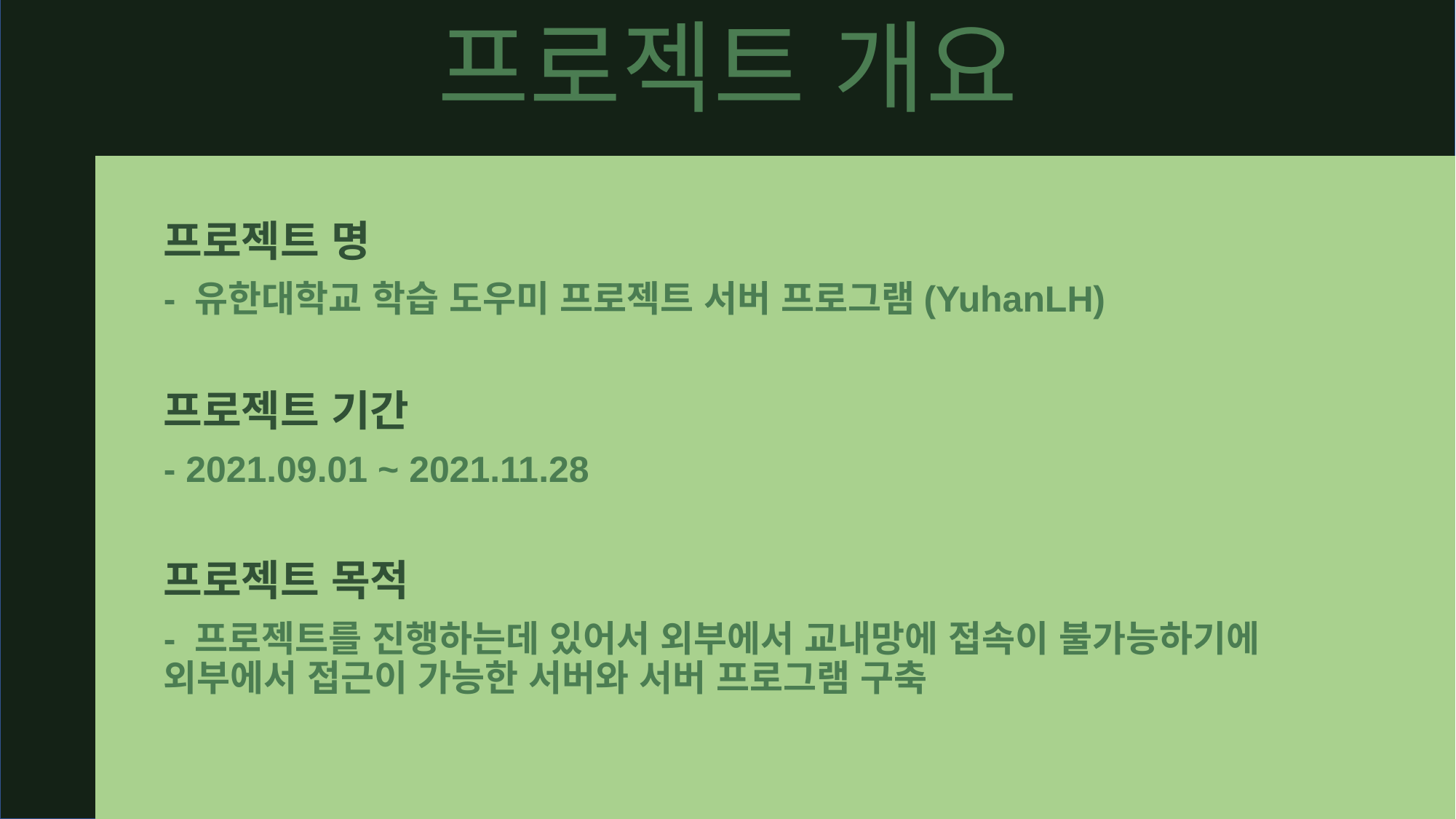

# 프로젝트 개요

프로젝트 명
- 유한대학교 학습 도우미 프로젝트 서버 프로그램(YuhanLH)

프로젝트 기간
- 2021.09.01 ~ 2021.11.28

프로젝트 목적
- 프로젝트를 진행하는데 있어서 외부에서 교내망에 접속이 불가능하기에 외부에서 접근이 가능한 서버와 서버 프로그램 구축
Server Program